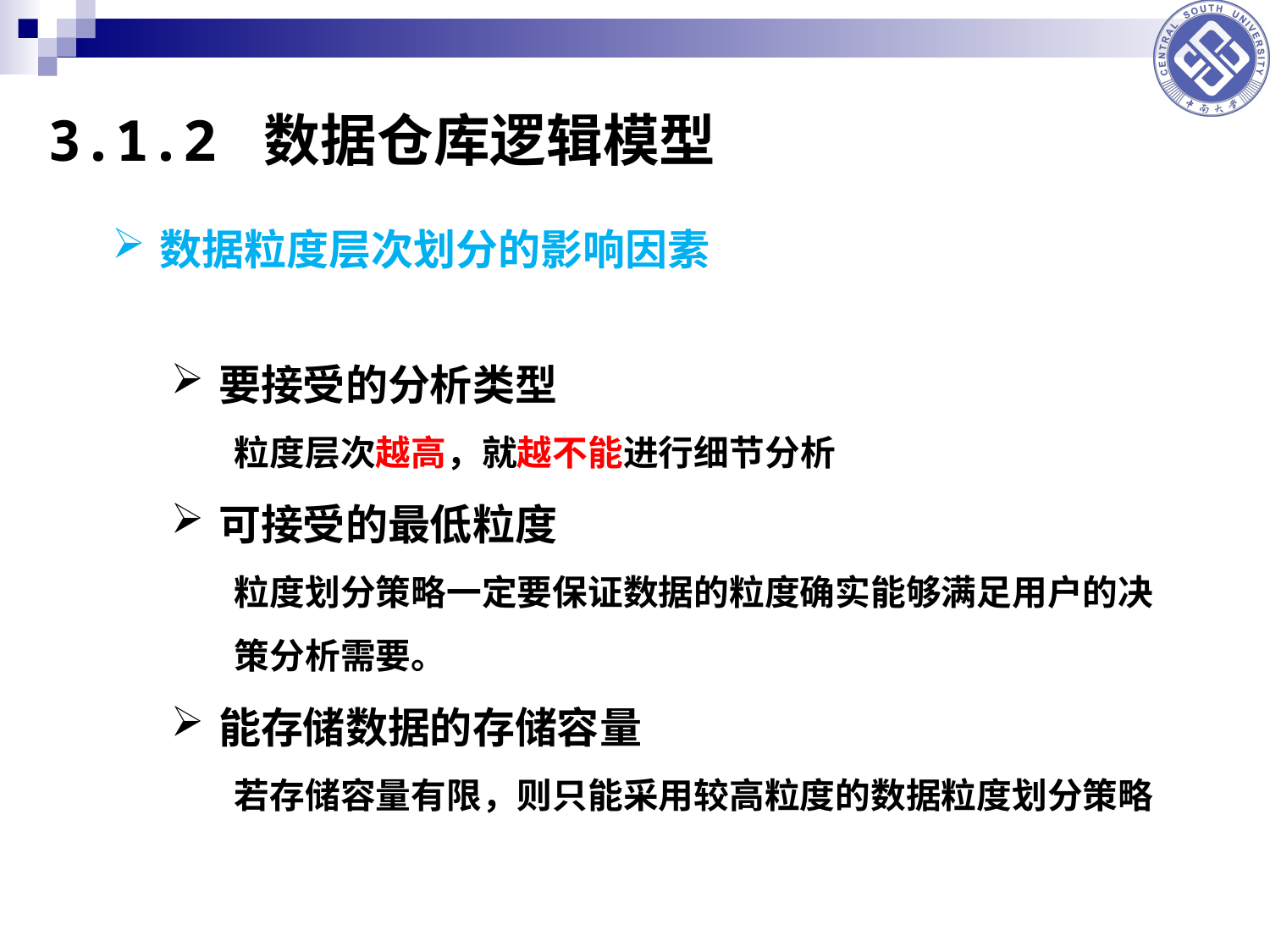

3.1.2 数据仓库逻辑模型
数据粒度层次划分的影响因素
要接受的分析类型
粒度层次越高，就越不能进行细节分析
可接受的最低粒度
粒度划分策略一定要保证数据的粒度确实能够满足用户的决策分析需要。
能存储数据的存储容量
若存储容量有限，则只能采用较高粒度的数据粒度划分策略